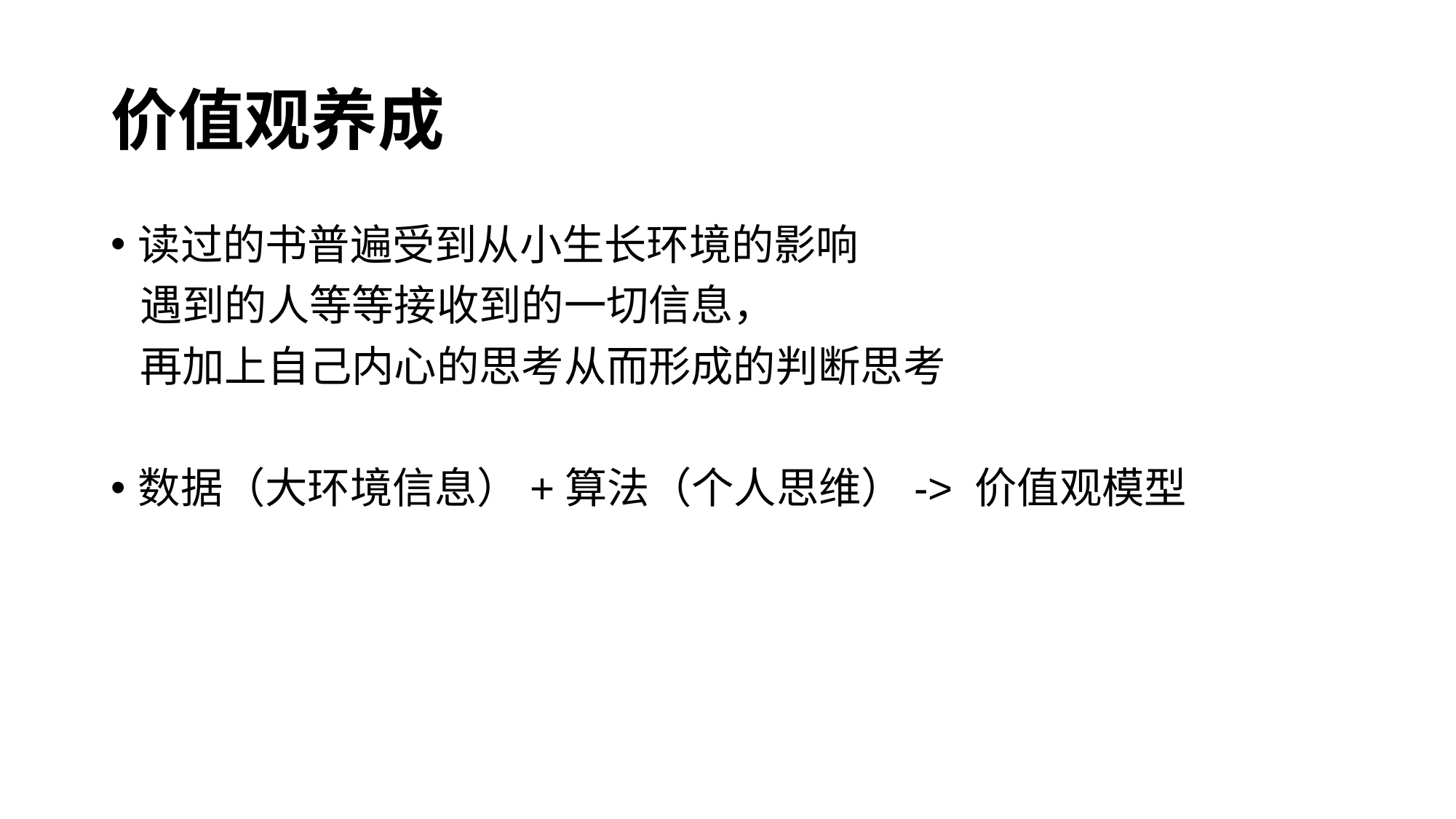

# 价值观养成
读过的书普遍受到从小生长环境的影响
  遇到的人等等接收到的一切信息，
  再加上自己内心的思考从而形成的判断思考

数据（大环境信息）+算法（个人思维）-> 价值观模型